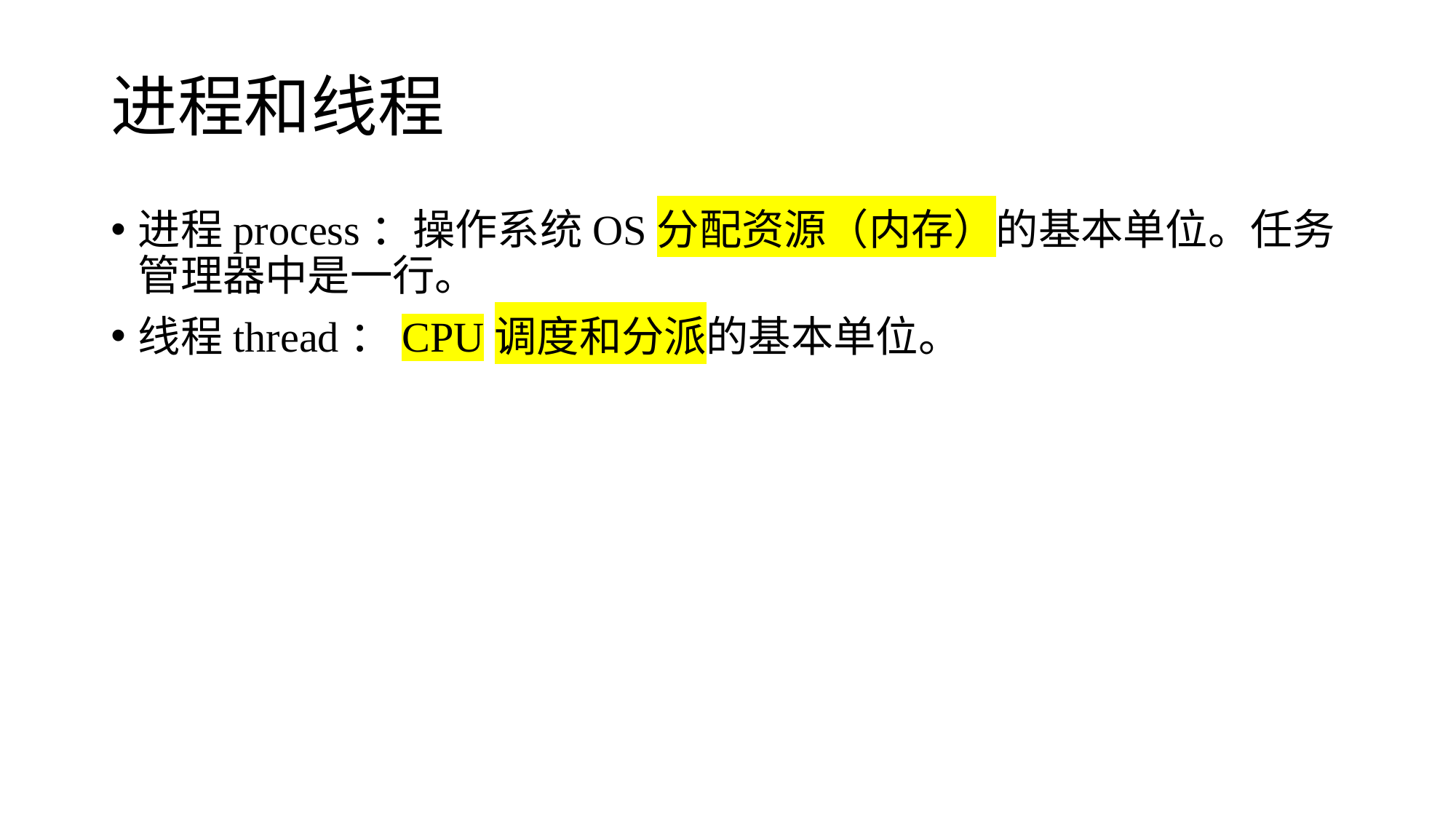

# 进程和线程
进程process：操作系统OS分配资源（内存）的基本单位。任务管理器中是一行。
线程thread：CPU调度和分派的基本单位。